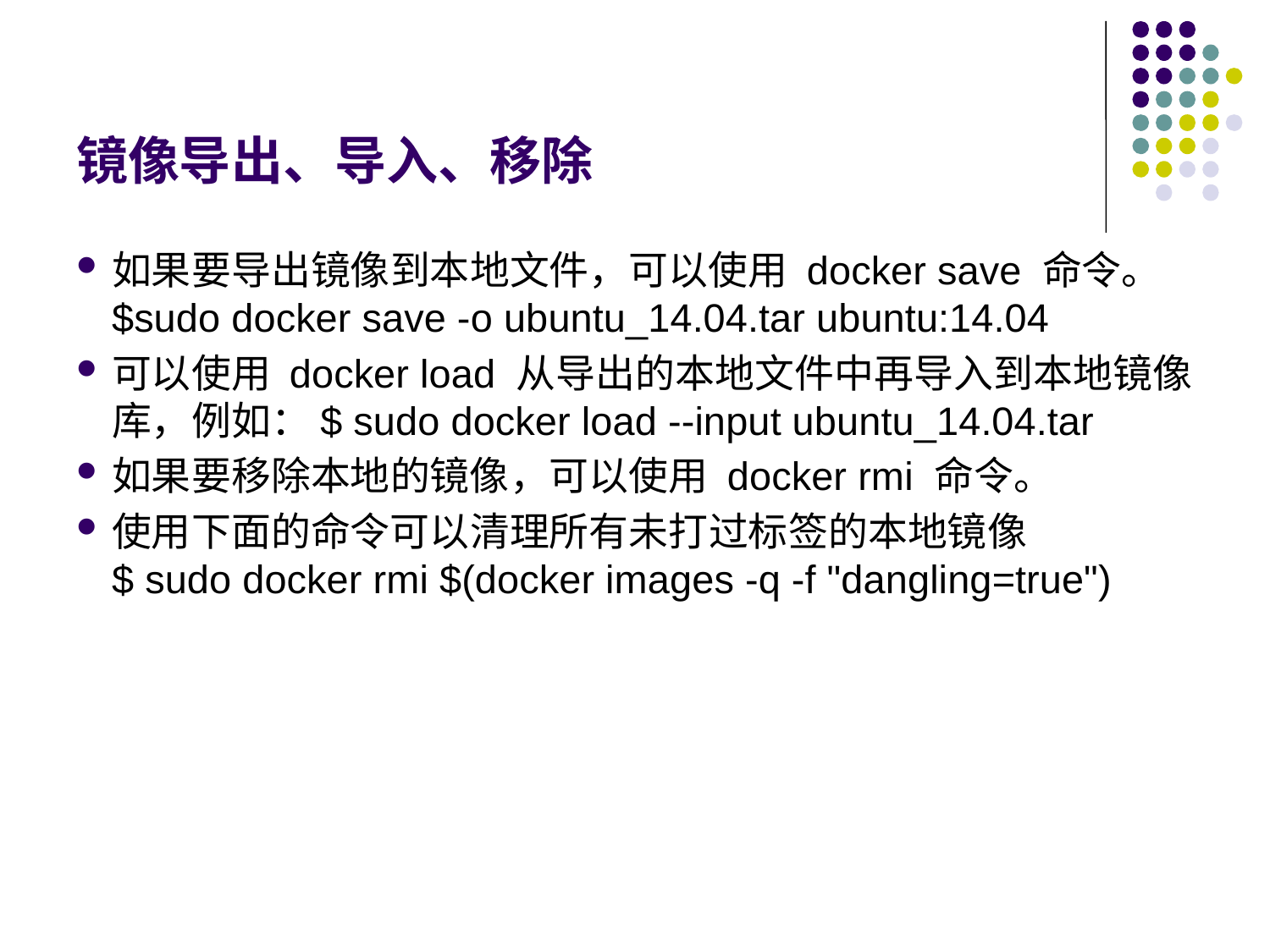

# 镜像导出、导入、移除
如果要导出镜像到本地文件，可以使用 docker save 命令。$sudo docker save -o ubuntu_14.04.tar ubuntu:14.04
可以使用 docker load 从导出的本地文件中再导入到本地镜像库，例如：$ sudo docker load --input ubuntu_14.04.tar
如果要移除本地的镜像，可以使用 docker rmi 命令。
使用下面的命令可以清理所有未打过标签的本地镜像
$ sudo docker rmi $(docker images -q -f "dangling=true")